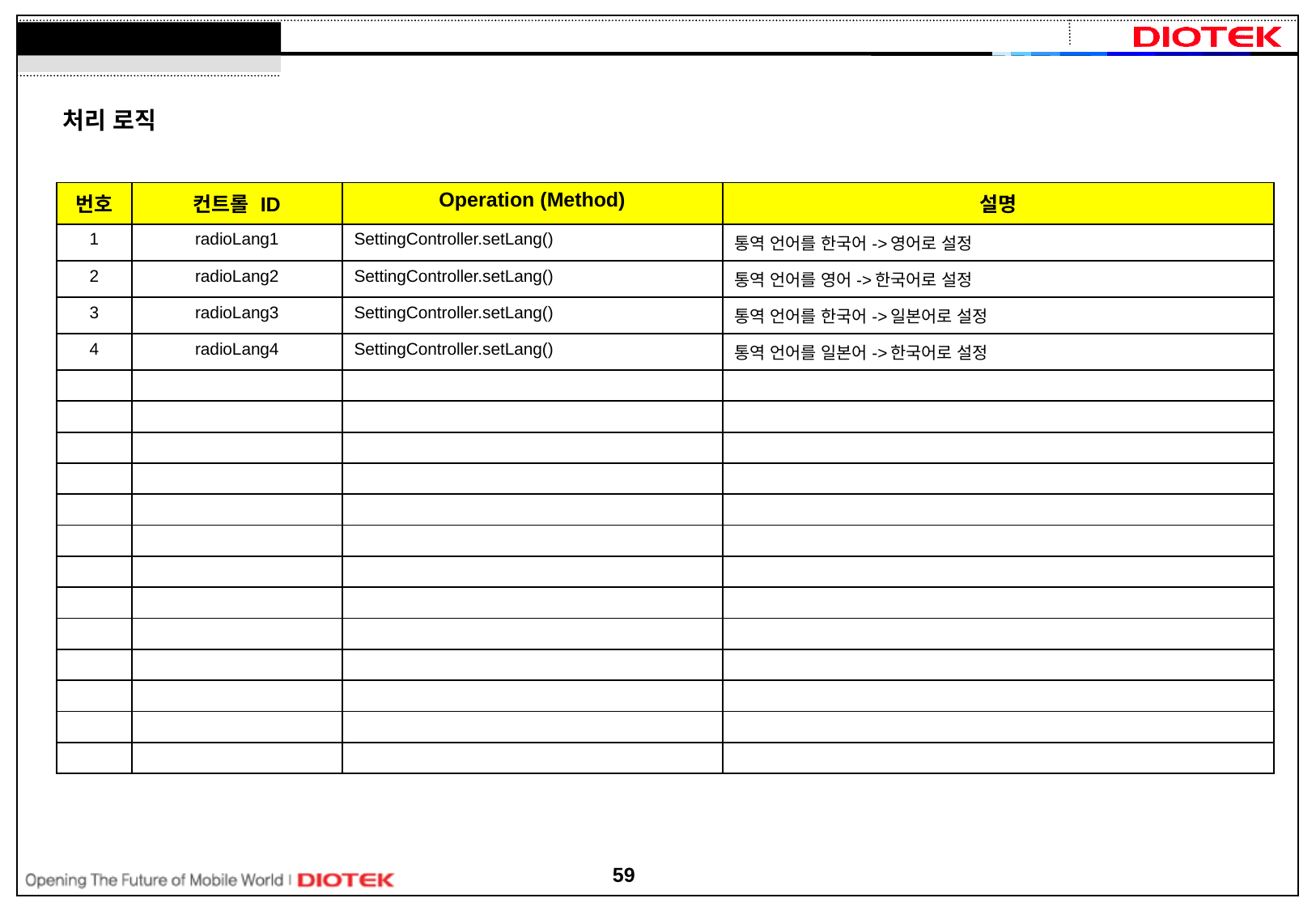

처리 로직
| 번호 | 컨트롤 ID | Operation (Method) | 설명 |
| --- | --- | --- | --- |
| 1 | radioLang1 | SettingController.setLang() | 통역 언어를 한국어->영어로 설정 |
| 2 | radioLang2 | SettingController.setLang() | 통역 언어를 영어->한국어로 설정 |
| 3 | radioLang3 | SettingController.setLang() | 통역 언어를 한국어->일본어로 설정 |
| 4 | radioLang4 | SettingController.setLang() | 통역 언어를 일본어->한국어로 설정 |
|  |  |  |  |
|  |  |  |  |
|  |  |  |  |
|  |  |  |  |
|  |  |  |  |
|  |  |  |  |
|  |  |  |  |
|  |  |  |  |
|  |  |  |  |
|  |  |  |  |
|  |  |  |  |
|  |  |  |  |
|  |  |  |  |